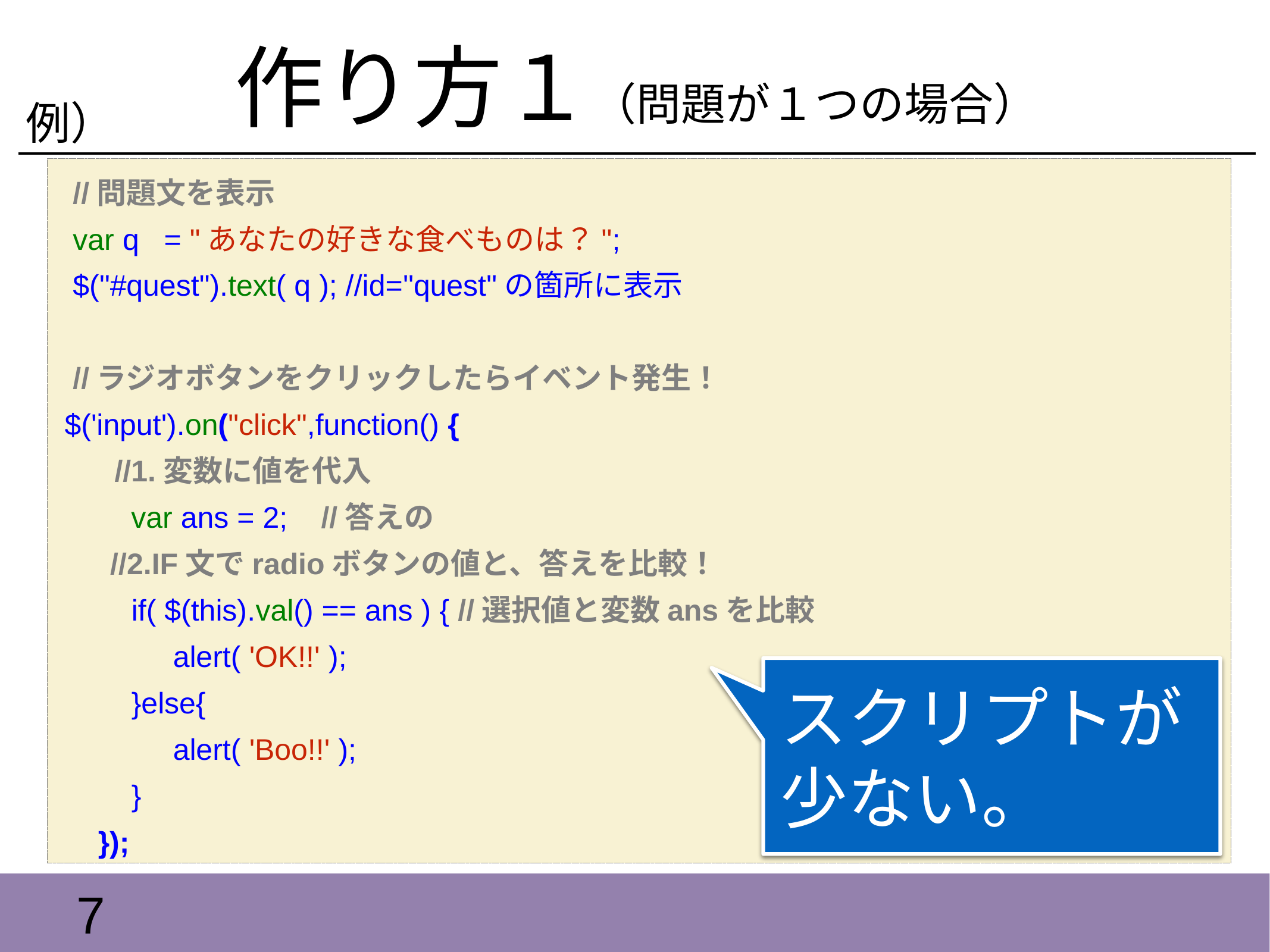

# 作り方１（問題が１つの場合）
例）
  //問題文を表示
  var q   = "あなたの好きな食べものは？";
  $("#quest").text( q ); //id="quest"の箇所に表示
  //ラジオボタンをクリックしたらイベント発生！
 $('input').on("click",function() {
       //1.変数に値を代入
         var ans = 2;    //答えの
       //2.IF文でradioボタンの値と、答えを比較！
     if( $(this).val() == ans ) { //選択値と変数ansを比較
          alert( 'OK!!' );
     }else{
          alert( 'Boo!!' );
     }
 });
スクリプトが少ない。